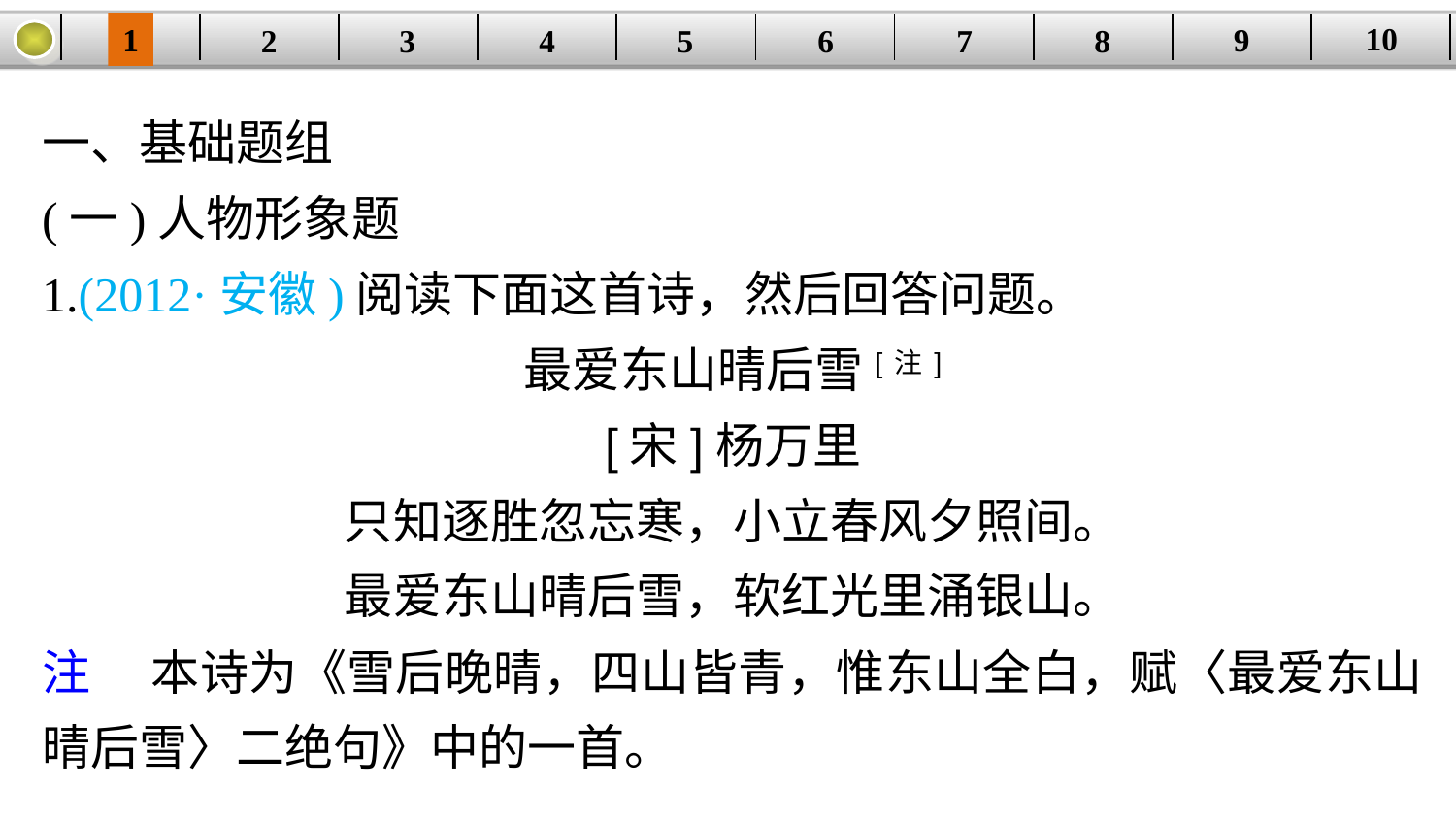

10

9
1
3
4
5
6
8
2
|  |  |  |  |  |  |  |  |  |  |
| --- | --- | --- | --- | --- | --- | --- | --- | --- | --- |
7

一、基础题组
(一)人物形象题
1.(2012·安徽)阅读下面这首诗，然后回答问题。
最爱东山晴后雪[注]
[宋]杨万里
只知逐胜忽忘寒，小立春风夕照间。
最爱东山晴后雪，软红光里涌银山。
注 　本诗为《雪后晚晴，四山皆青，惟东山全白，赋〈最爱东山晴后雪〉二绝句》中的一首。